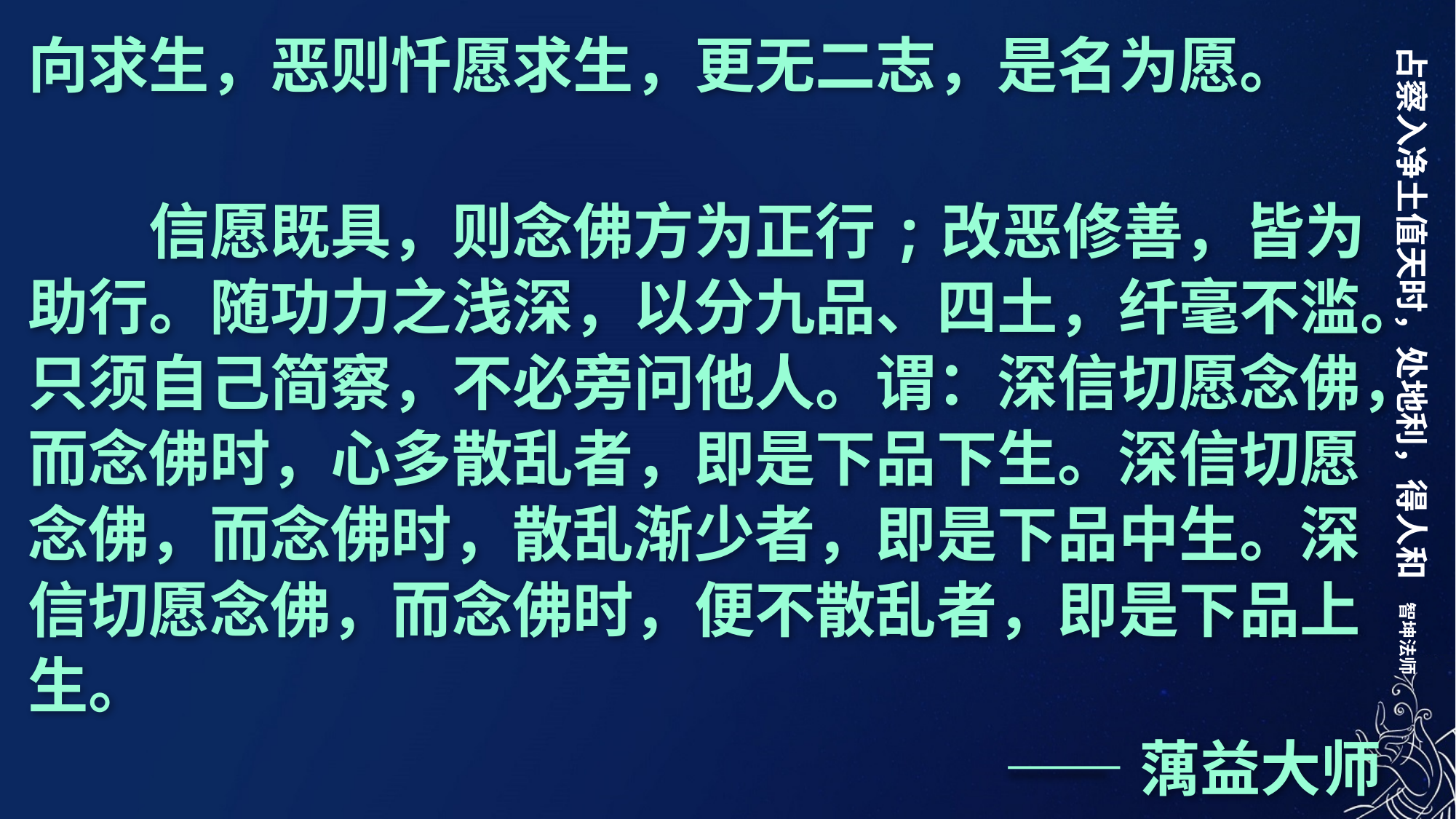

向求生，恶则忏愿求生，更无二志，是名为愿。

　　信愿既具，则念佛方为正行;改恶修善，皆为助行。随功力之浅深，以分九品、四土，纤毫不滥。只须自己简察，不必旁问他人。谓：深信切愿念佛，而念佛时，心多散乱者，即是下品下生。深信切愿念佛，而念佛时，散乱渐少者，即是下品中生。深信切愿念佛，而念佛时，便不散乱者，即是下品上生。
——蕅益大师